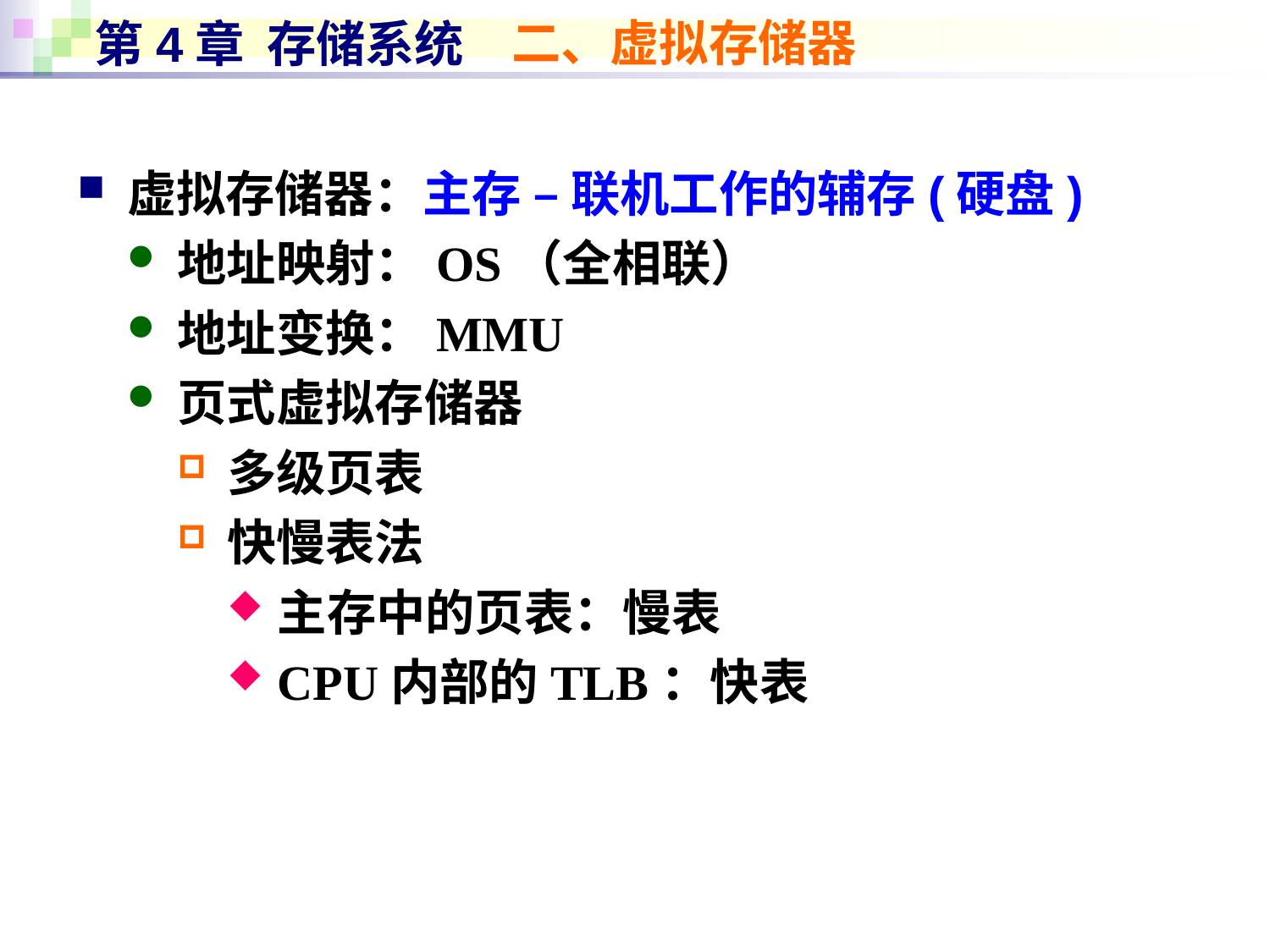

# 第4章  存储系统
二、虚拟存储器
虚拟存储器：主存 – 联机工作的辅存(硬盘)
地址映射：OS（全相联）
地址变换：MMU
页式虚拟存储器
多级页表
快慢表法
主存中的页表：慢表
CPU内部的TLB：快表
18